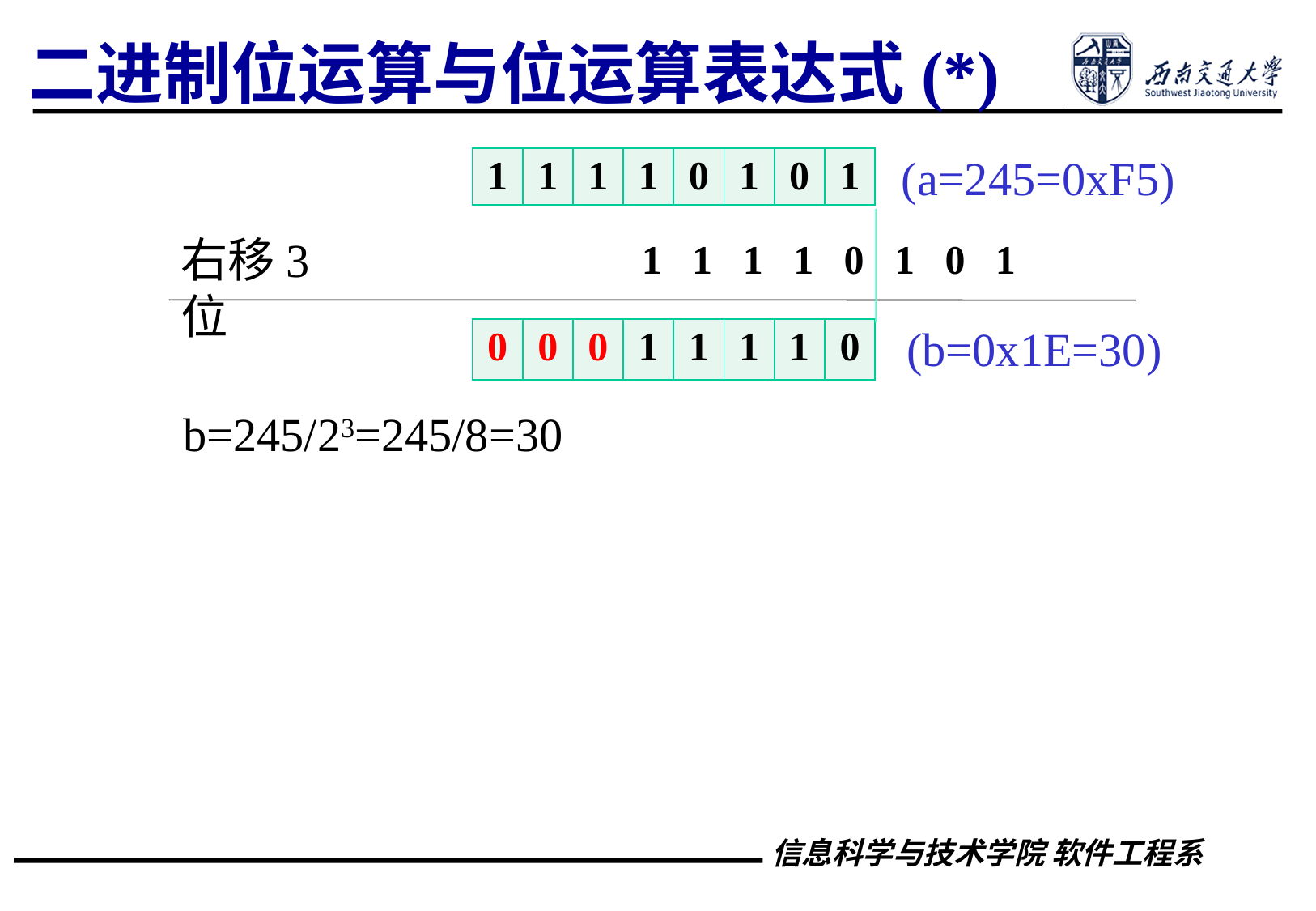

二进制位运算与位运算表达式(*)
(a=245=0xF5)
| 1 | 1 | 1 | 1 | 0 | 1 | 0 | 1 |
| --- | --- | --- | --- | --- | --- | --- | --- |
右移3位
 1   1   1   1   0   1   0   1
(b=0x1E=30)
| 0 | 0 | 0 | 1 | 1 | 1 | 1 | 0 |
| --- | --- | --- | --- | --- | --- | --- | --- |
   b=245/23=245/8=30